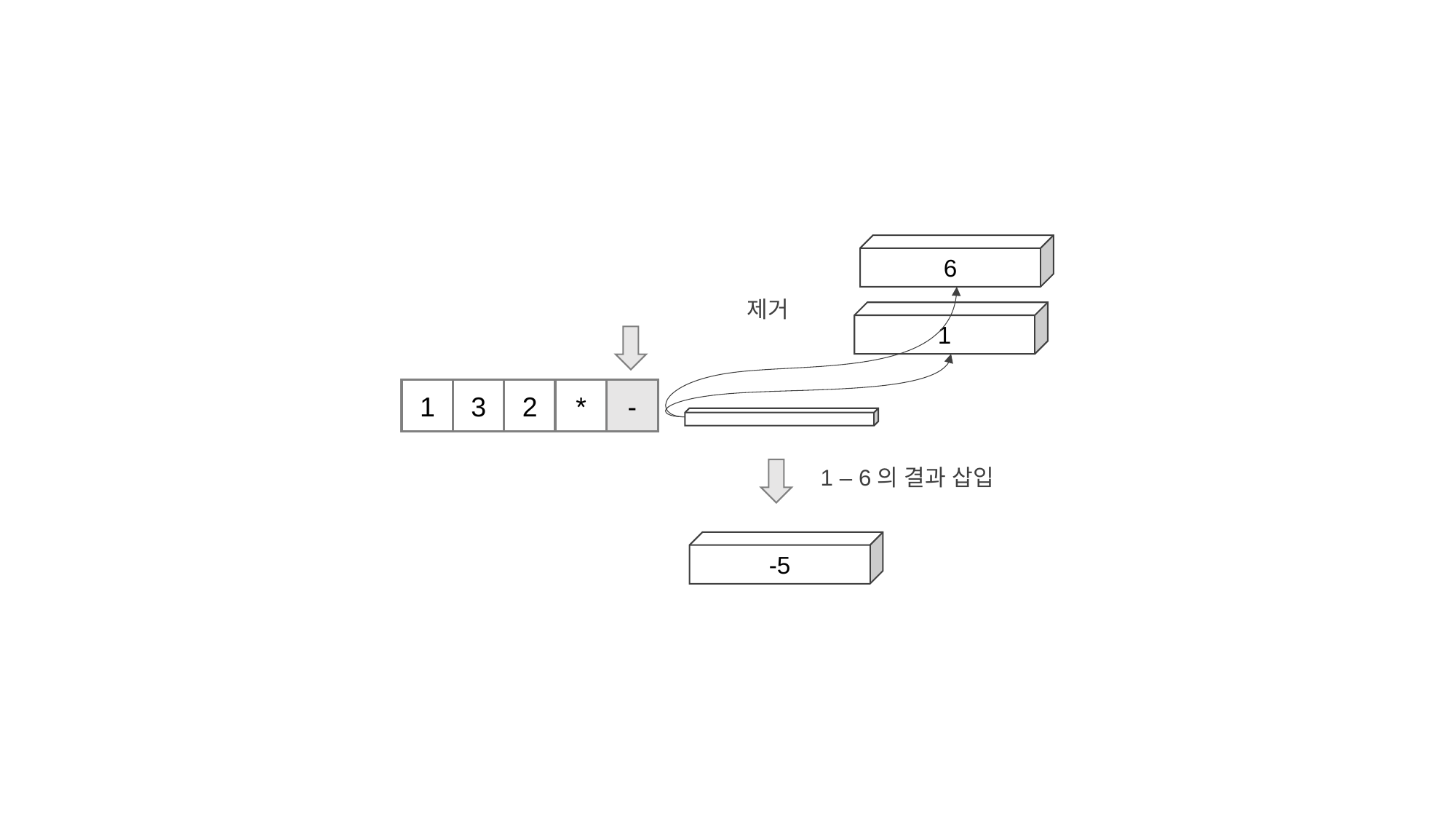

6
제거
1

1
3
2
*
-

1 – 6의 결과 삽입

-5